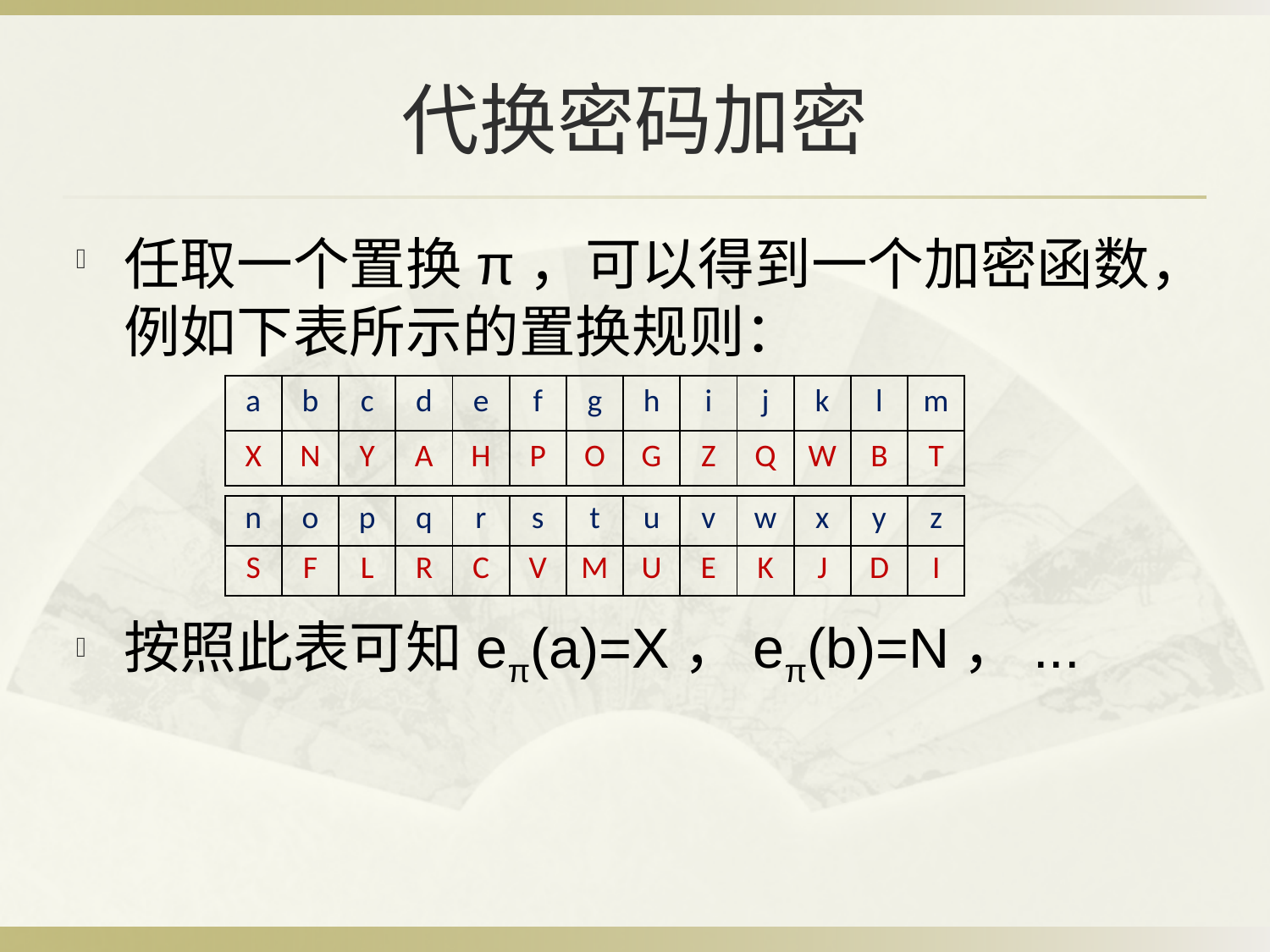

# 代换密码加密
任取一个置换π，可以得到一个加密函数，例如下表所示的置换规则：

按照此表可知eπ(a)=X，eπ(b)=N，...
| a | b | c | d | e | f | g | h | i | j | k | l | m |
| --- | --- | --- | --- | --- | --- | --- | --- | --- | --- | --- | --- | --- |
| X | N | Y | A | H | P | O | G | Z | Q | W | B | T |
| n | o | p | q | r | s | t | u | v | w | x | y | z |
| --- | --- | --- | --- | --- | --- | --- | --- | --- | --- | --- | --- | --- |
| S | F | L | R | C | V | M | U | E | K | J | D | I |